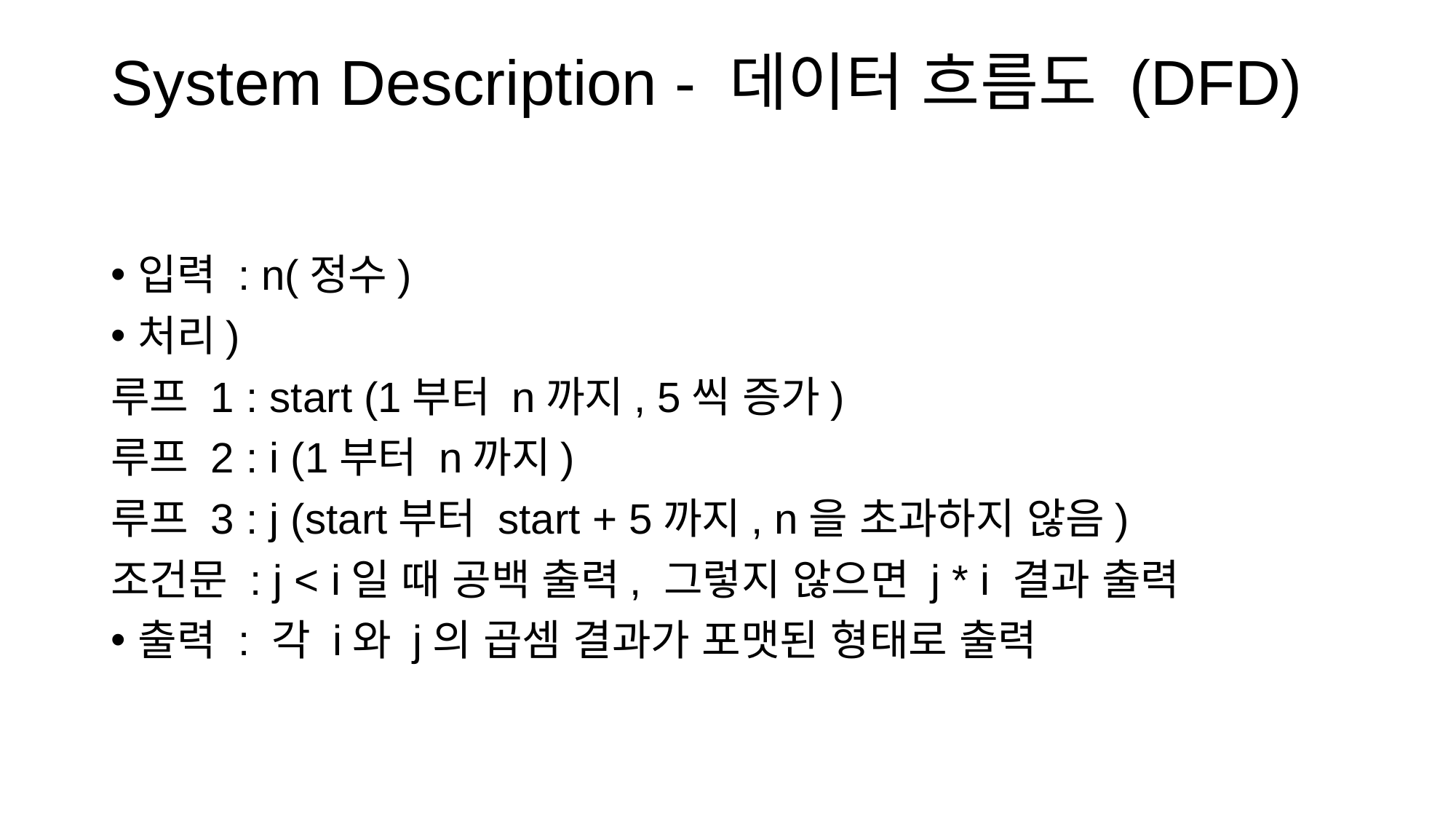

# System Description - 데이터 흐름도 (DFD)

입력 : n(정수)
처리)
루프 1 : start (1부터 n까지, 5씩 증가)
루프 2 : i (1부터 n까지)
루프 3 : j (start부터 start + 5까지, n을 초과하지 않음)
조건문 : j < i일 때 공백 출력, 그렇지 않으면 j * i 결과 출력
출력 : 각 i와 j의 곱셈 결과가 포맷된 형태로 출력